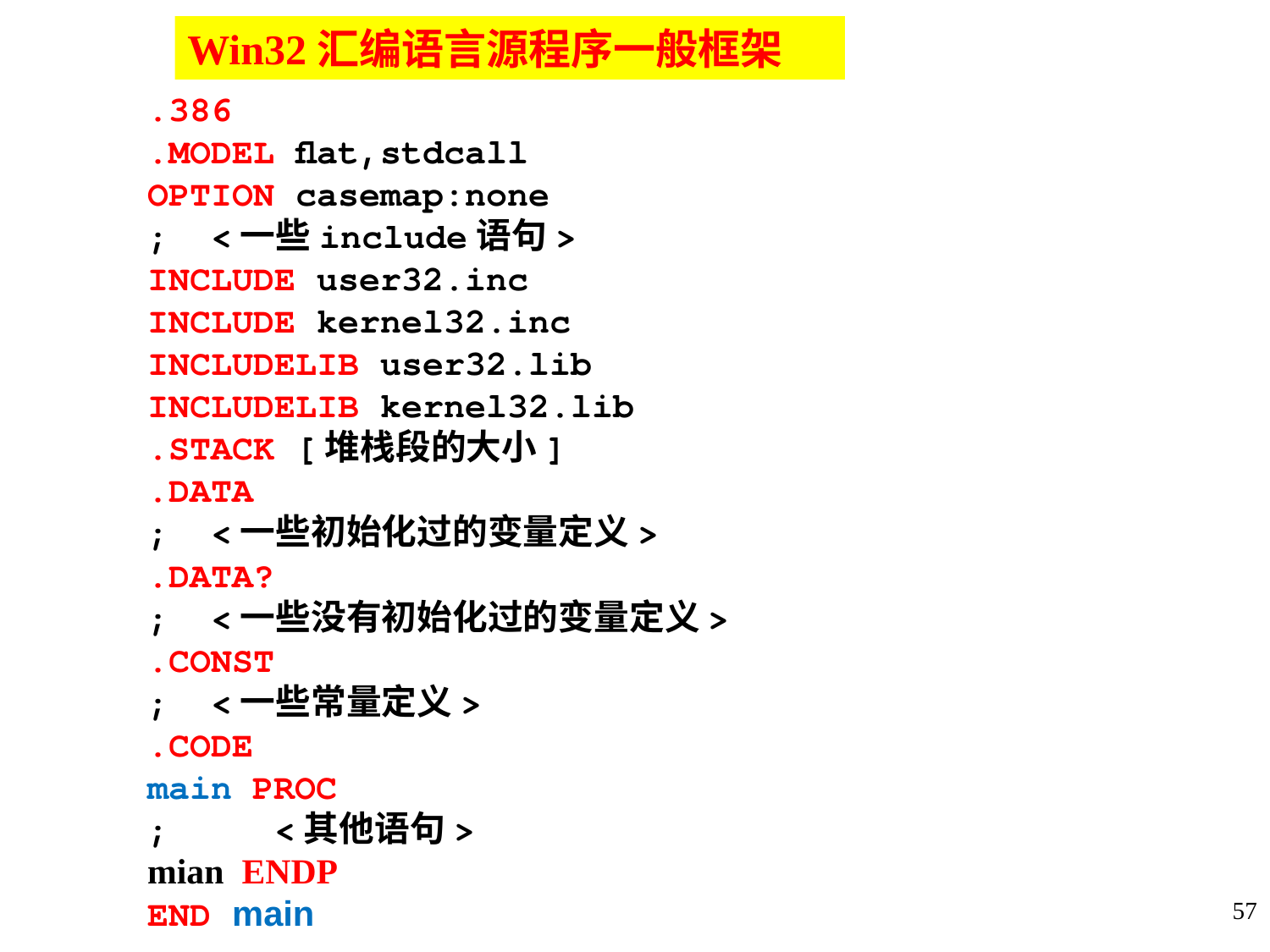

Win32汇编语言源程序一般框架
.386
.MODEL flat,stdcall
OPTION casemap:none
;  <一些include语句>
INCLUDE user32.inc
INCLUDE kernel32.inc
INCLUDELIB user32.lib
INCLUDELIB kernel32.lib
.STACK [堆栈段的大小]
.DATA
;  <一些初始化过的变量定义>
.DATA?
;  <一些没有初始化过的变量定义>
.CONST
;  <一些常量定义>
.CODE
main PROC
;     <其他语句>
mian  ENDP
END main
57